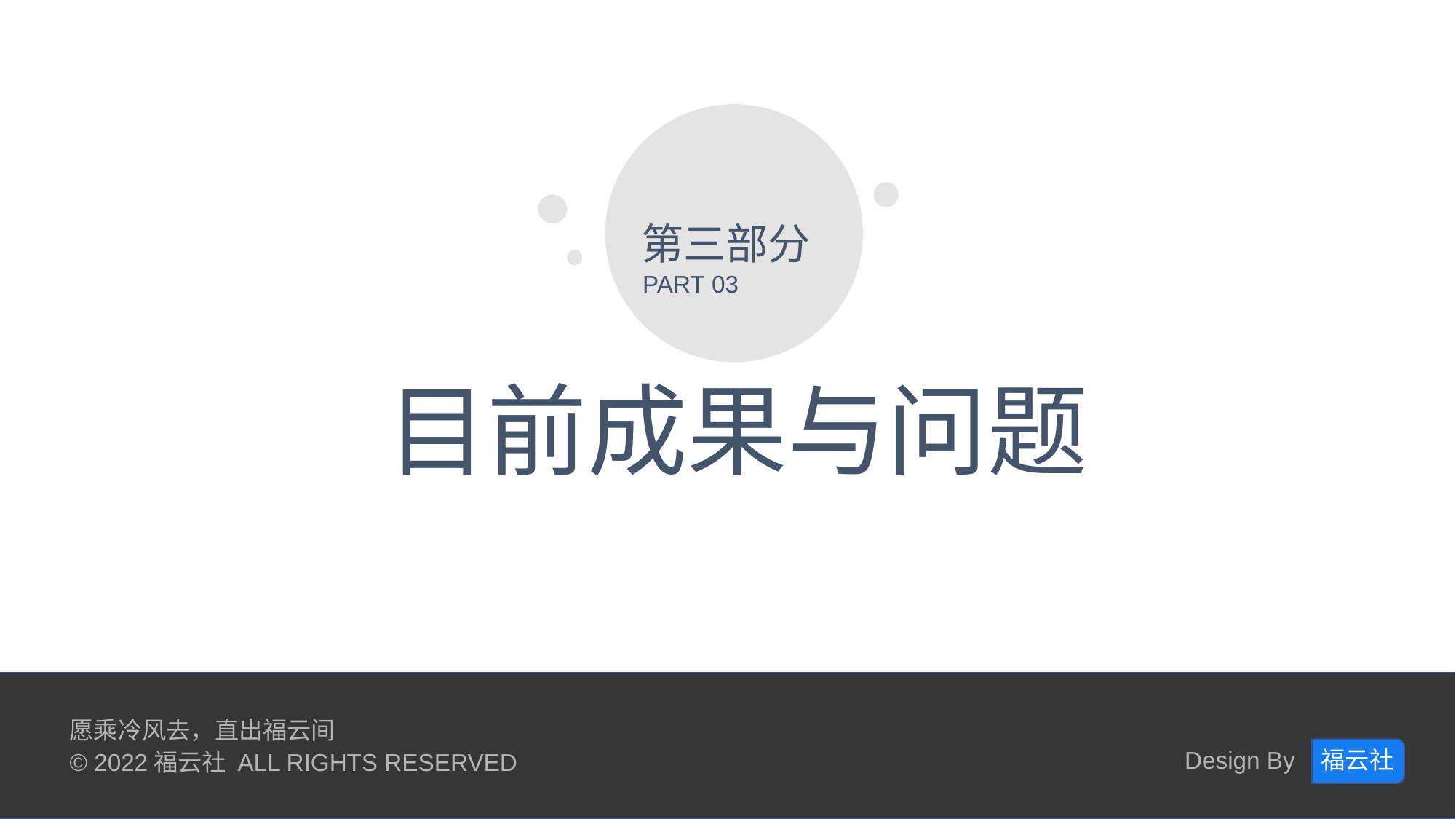

第三部分

PART 03
目前成果与问题

愿乘冷风去，直出福云间
© 2022福云社 ALL RIGHTS RESERVED

  Design By   福云社